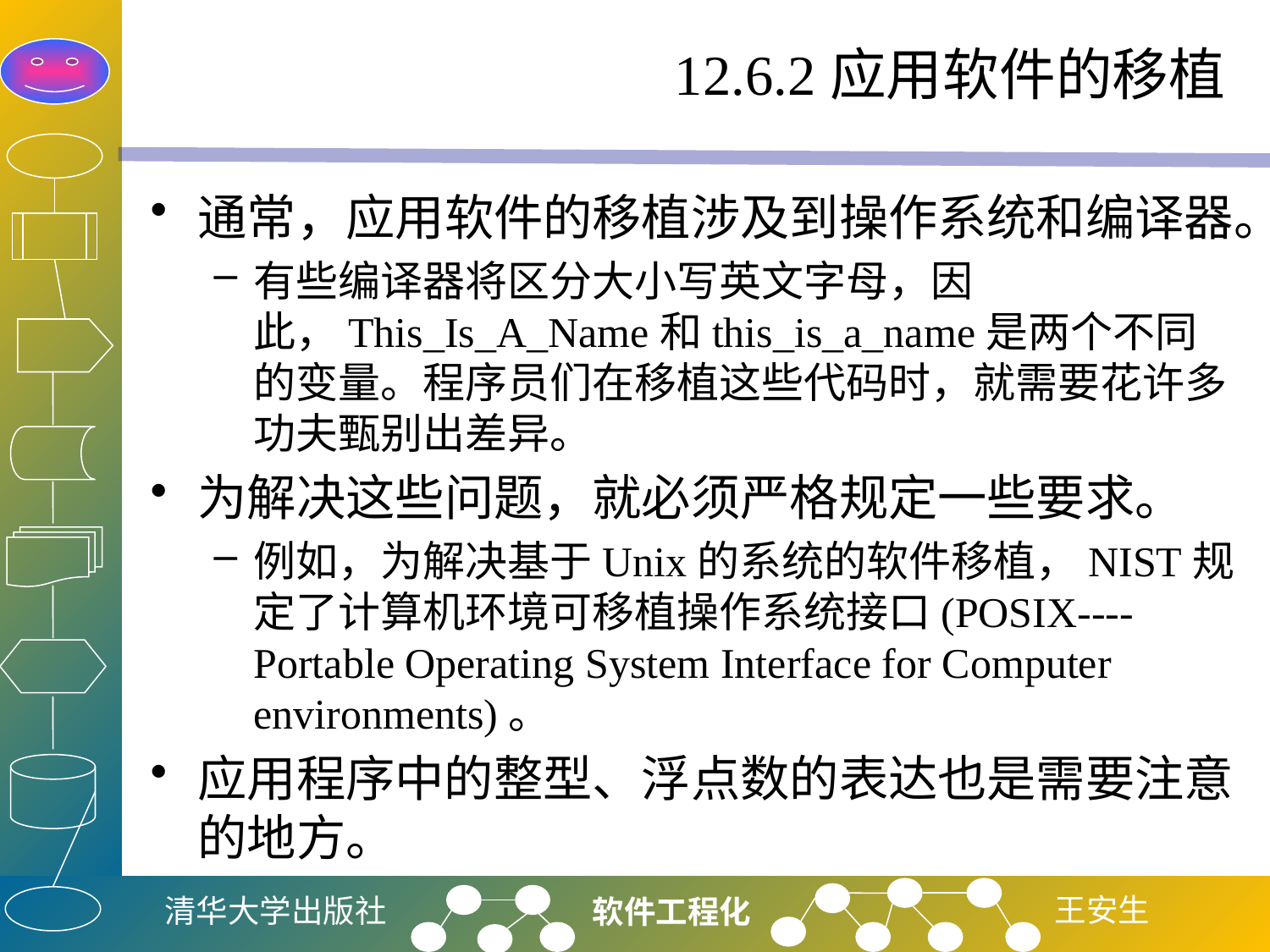

# 12.6.2应用软件的移植
通常，应用软件的移植涉及到操作系统和编译器。
有些编译器将区分大小写英文字母，因此，This_Is_A_Name和this_is_a_name是两个不同的变量。程序员们在移植这些代码时，就需要花许多功夫甄别出差异。
为解决这些问题，就必须严格规定一些要求。
例如，为解决基于Unix的系统的软件移植，NIST规定了计算机环境可移植操作系统接口(POSIX----Portable Operating System Interface for Computer environments)。
应用程序中的整型、浮点数的表达也是需要注意的地方。